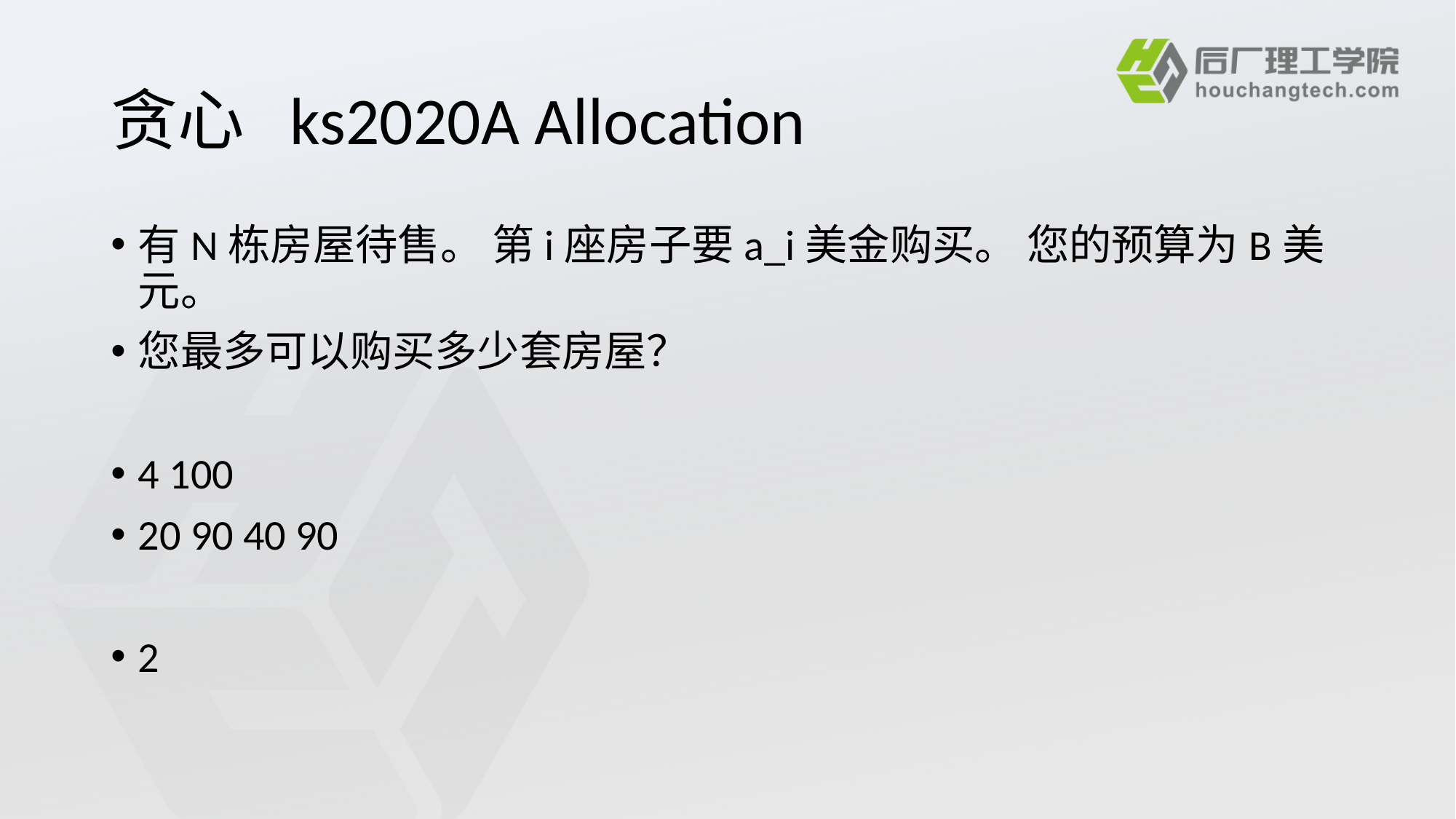

# 贪心  ks2020A Allocation
有N栋房屋待售。 第i座房子要a_i美金购买。 您的预算为B美元。
您最多可以购买多少套房屋？

4 100
20 90 40 90

2